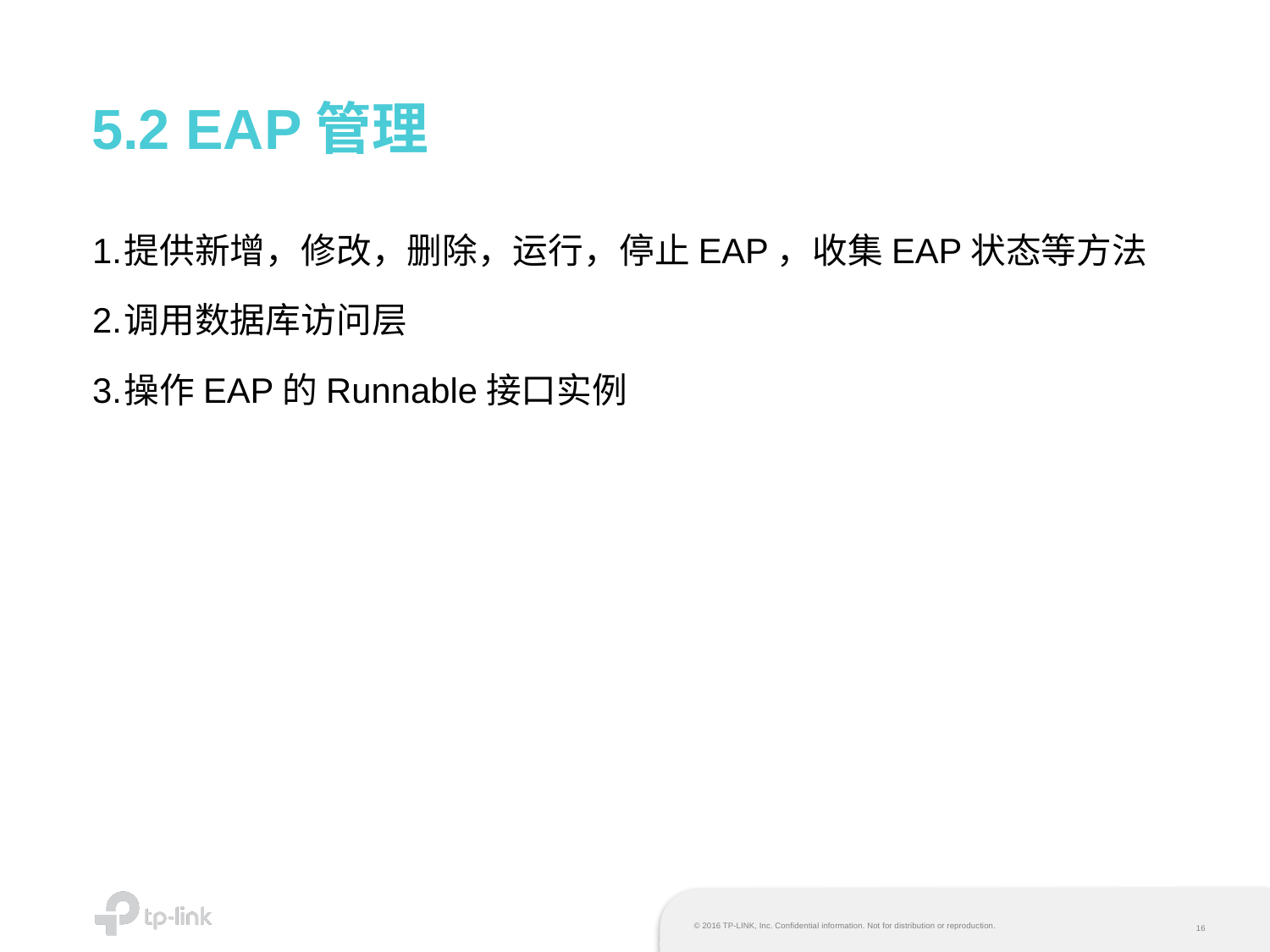

5.2 EAP管理
提供新增，修改，删除，运行，停止EAP，收集EAP状态等方法
调用数据库访问层
操作EAP的Runnable接口实例